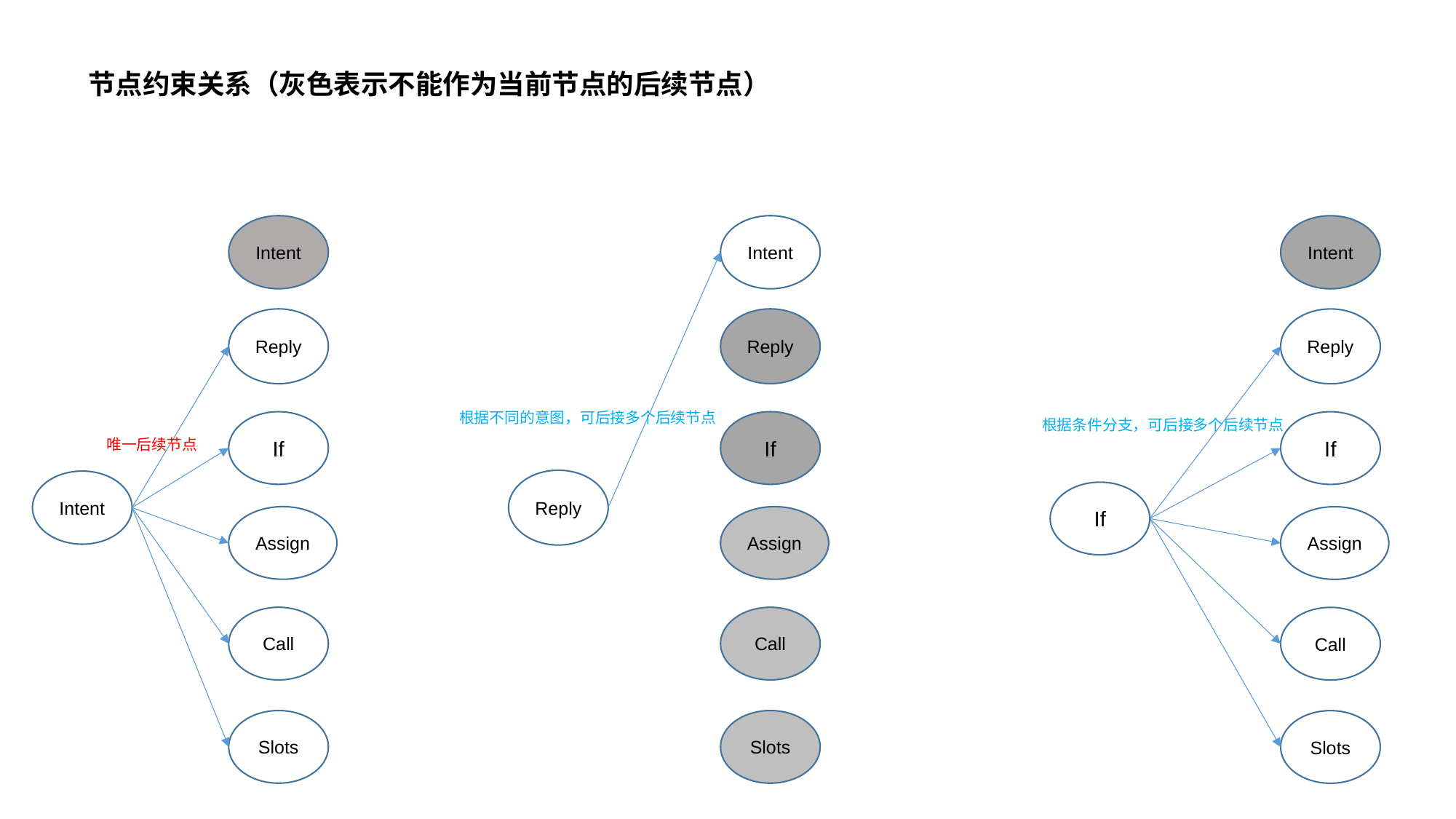

节点约束关系（灰色表示不能作为当前节点的后续节点）
Intent
Intent
Intent
Reply
Reply
Reply
根据不同的意图，可后接多个后续节点
根据条件分支，可后接多个后续节点
If
If
If
唯一后续节点
Reply
Intent
If
Assign
Assign
Assign
Call
Call
Call
Slots
Slots
Slots